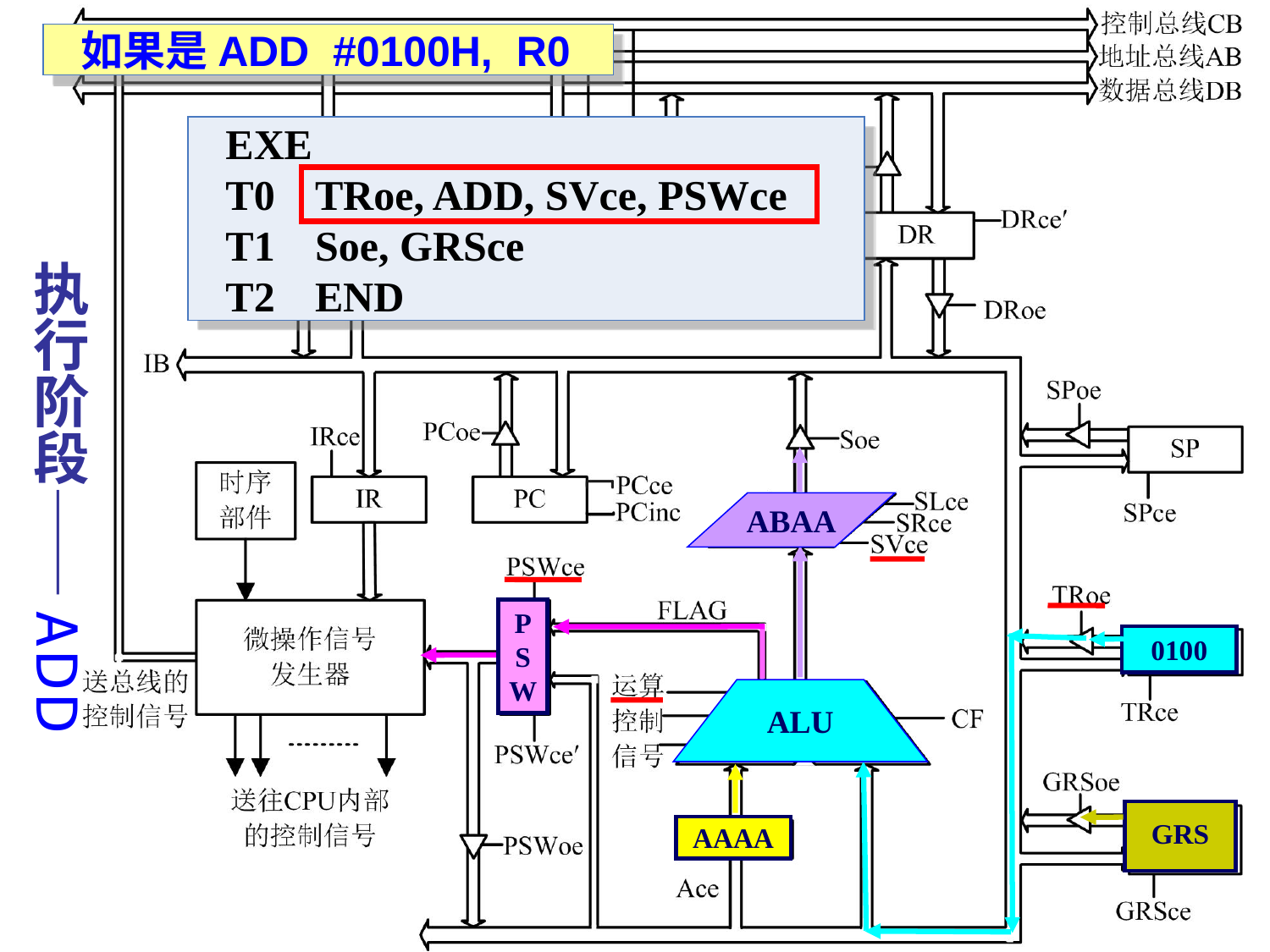

如果是ADD  #0100H,  R0
# 执行阶段——ADD
EXE
T0	TRoe, ADD, SVce, PSWce
T1	Soe, GRSce
T2	END

AR

ABAA

P
S
W

0100

ALU

GRS
AAAA

37